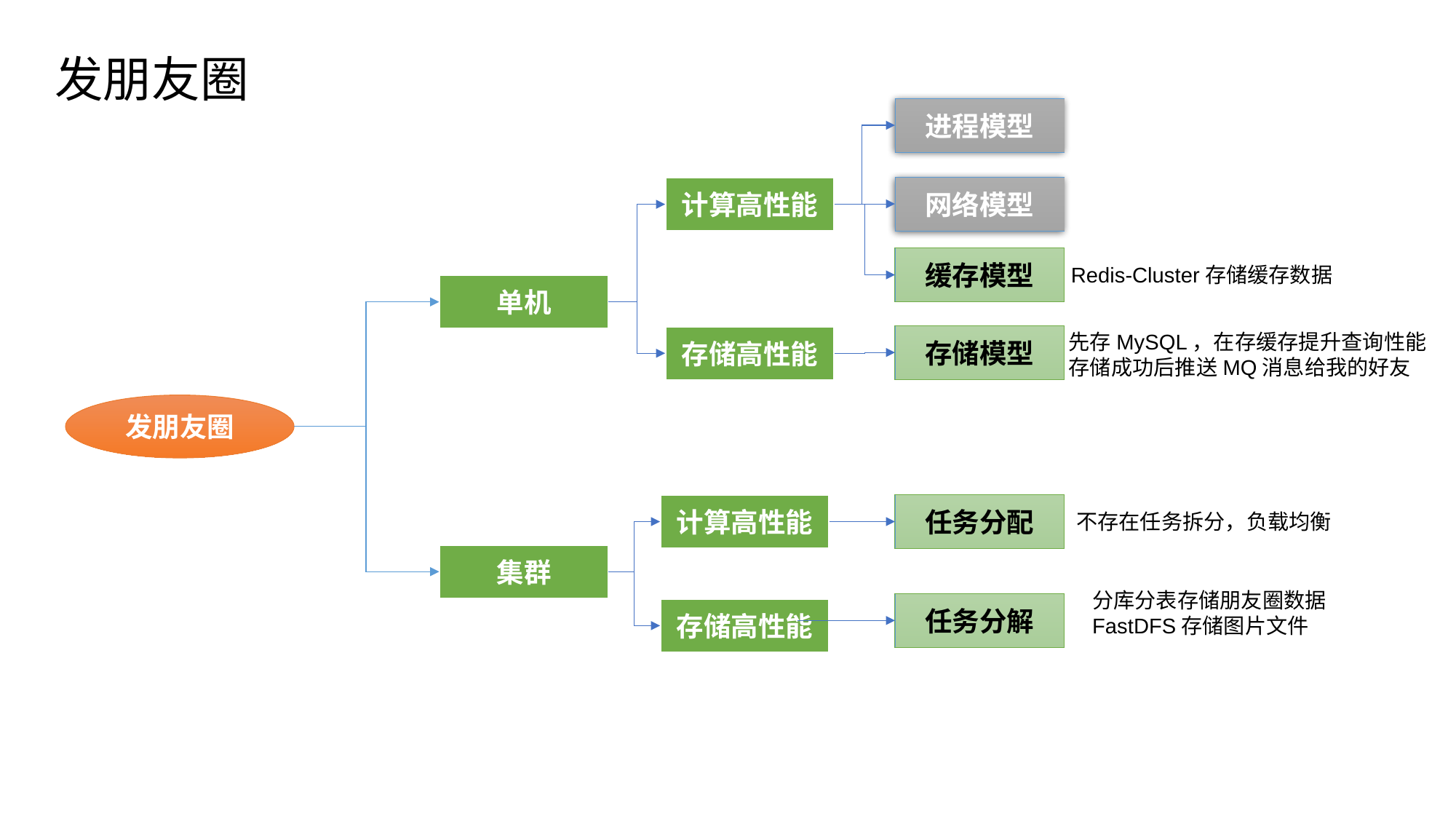

# 发朋友圈
进程模型
网络模型
计算高性能
缓存模型
Redis-Cluster存储缓存数据
单机
先存MySQL，在存缓存提升查询性能
存储成功后推送MQ消息给我的好友
存储模型
存储高性能
发朋友圈
计算高性能
任务分配
不存在任务拆分，负载均衡
集群
分库分表存储朋友圈数据
FastDFS存储图片文件
任务分解
存储高性能